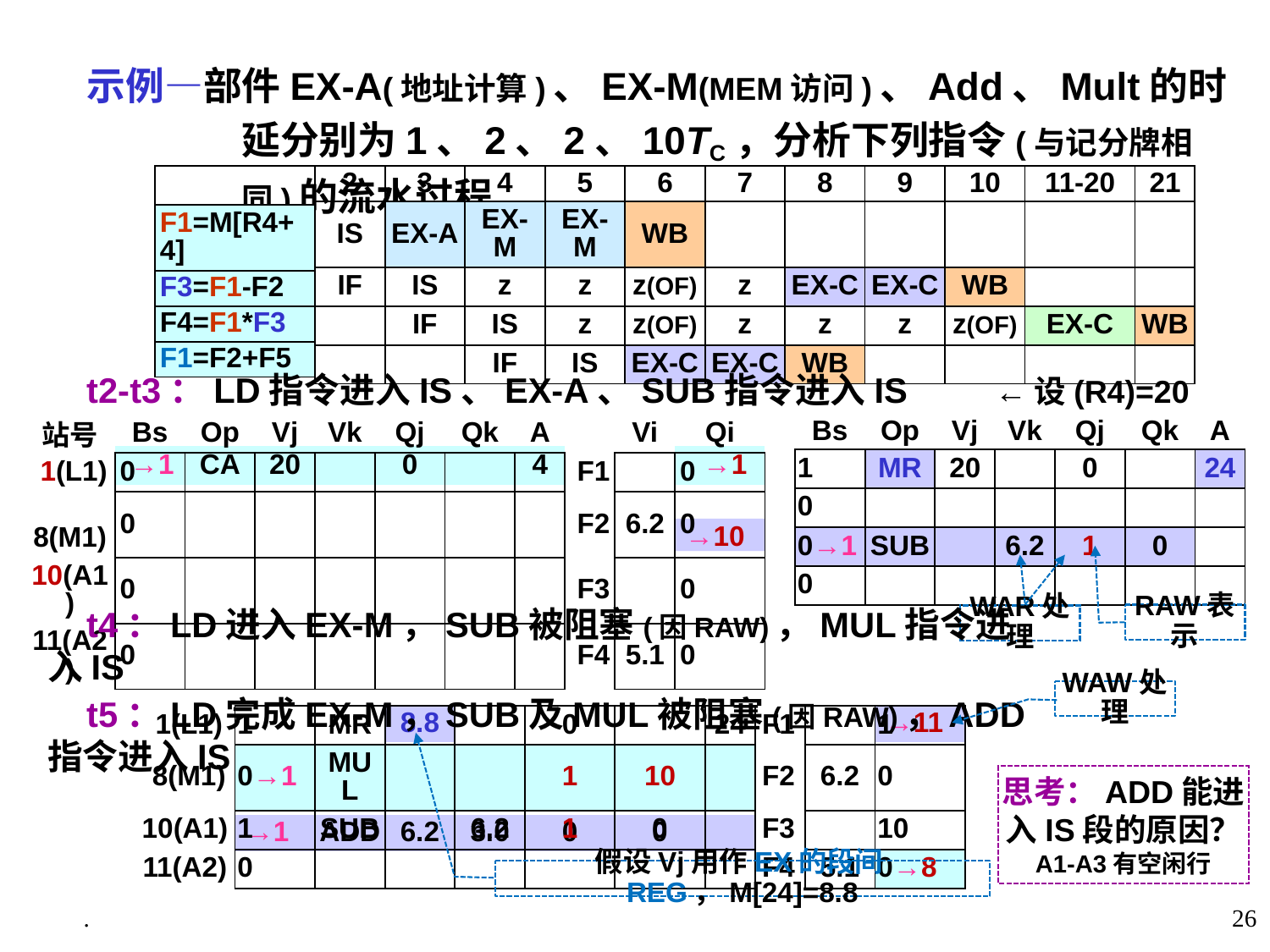

示例—部件EX-A(地址计算)、EX-M(MEM访问)、Add、Mult的时延分别为1、2、2、10TC，分析下列指令(与记分牌相同)的流水过程
|  |
| --- |
| F1=M[R4+4] |
| F3=F1-F2 |
| F4=F1\*F3 |
| F1=F2+F5 |
| 2 | 3 | 4 | 5 | 6 | 7 | 8 | 9 | 10 | 11-20 | 21 |
| --- | --- | --- | --- | --- | --- | --- | --- | --- | --- | --- |
| IS | EX-A | EX-M | EX-M | WB |  |  |  |  |  |  |
| IF | IS | z | z | z(OF) | z | EX-C | EX-C | WB |  |  |
|  | IF | IS | z | z(OF) | z | z | z | z(OF) | EX-C | WB |
|  |  | IF | IS | EX-C | EX-C | WB |  |  |  |  |
    t2-t3：LD指令进入IS、EX-A、SUB指令进入IS         ←设(R4)=20
| 站号 | Bs | Op | Vj | Vk | Qj | Qk | A |  | Vi | Qi |
| --- | --- | --- | --- | --- | --- | --- | --- | --- | --- | --- |
| 1(L1) | 0 |  |  |  |  |  |  | F1 |  | 0 |
| 8(M1) | 0 |  |  |  |  |  |  | F2 | 6.2 | 0 |
| 10(A1) | 0 |  |  |  |  |  |  | F3 |  | 0 |
| 11(A2) | 0 |  |  |  |  |  |  | F4 | 5.1 | 0 |
| Bs | Op | Vj | Vk | Qj | Qk | A |
| --- | --- | --- | --- | --- | --- | --- |
| 1 | MR | 20 |  | 0 |  | 24 |
| 0 |  |  |  |  |  |  |
| 0→1 | SUB |  | 6.2 | 1 | 0 |  |
| 0 |  |  |  |  |  |  |
| →1 | CA | 20 |  | 0 |  | 4 |  |  | →1 |
| --- | --- | --- | --- | --- | --- | --- | --- | --- | --- |
|  |  |  |  |  |  |  |  |  |  |
|  |  |  |  |  |  |  |  |  |  |
|  |  |  |  |  |  |  |  |  |  |
 →10
WAR处理
    t4：LD进入EX-M，SUB被阻塞(因RAW)，MUL指令进入IS
    t5：LD完成EX-M，SUB及MUL被阻塞(因RAW)，ADD指令进入IS
RAW表示
WAW处理
| 1(L1) | 1 | MR |  |  | 0 |  | 24 | F1 |  | 1 |
| --- | --- | --- | --- | --- | --- | --- | --- | --- | --- | --- |
| 8(M1) | 0→1 | MUL |  |  | 1 | 10 |  | F2 | 6.2 | 0 |
| 10(A1) | 1 | SUB |  | 6.2 | 1 | 0 |  | F3 |  | 10 |
| 11(A2) | 0 |  |  |  |  |  |  | F4 | 5.1 | 0→8 |
|  |  | 8.8 |  |  |  |  |  |  | →11 |
| --- | --- | --- | --- | --- | --- | --- | --- | --- | --- |
|  |  |  |  |  |  |  |  |  |  |
|  |  |  |  |  |  |  |  |  |  |
| →1 | ADD | 6.2 | 3.0 | 0 | 0 |  |  |  |  |
思考：ADD能进入IS段的原因？
A1-A3有空闲行
假设Vj用作EX的段间REG，M[24]=8.8
.
26